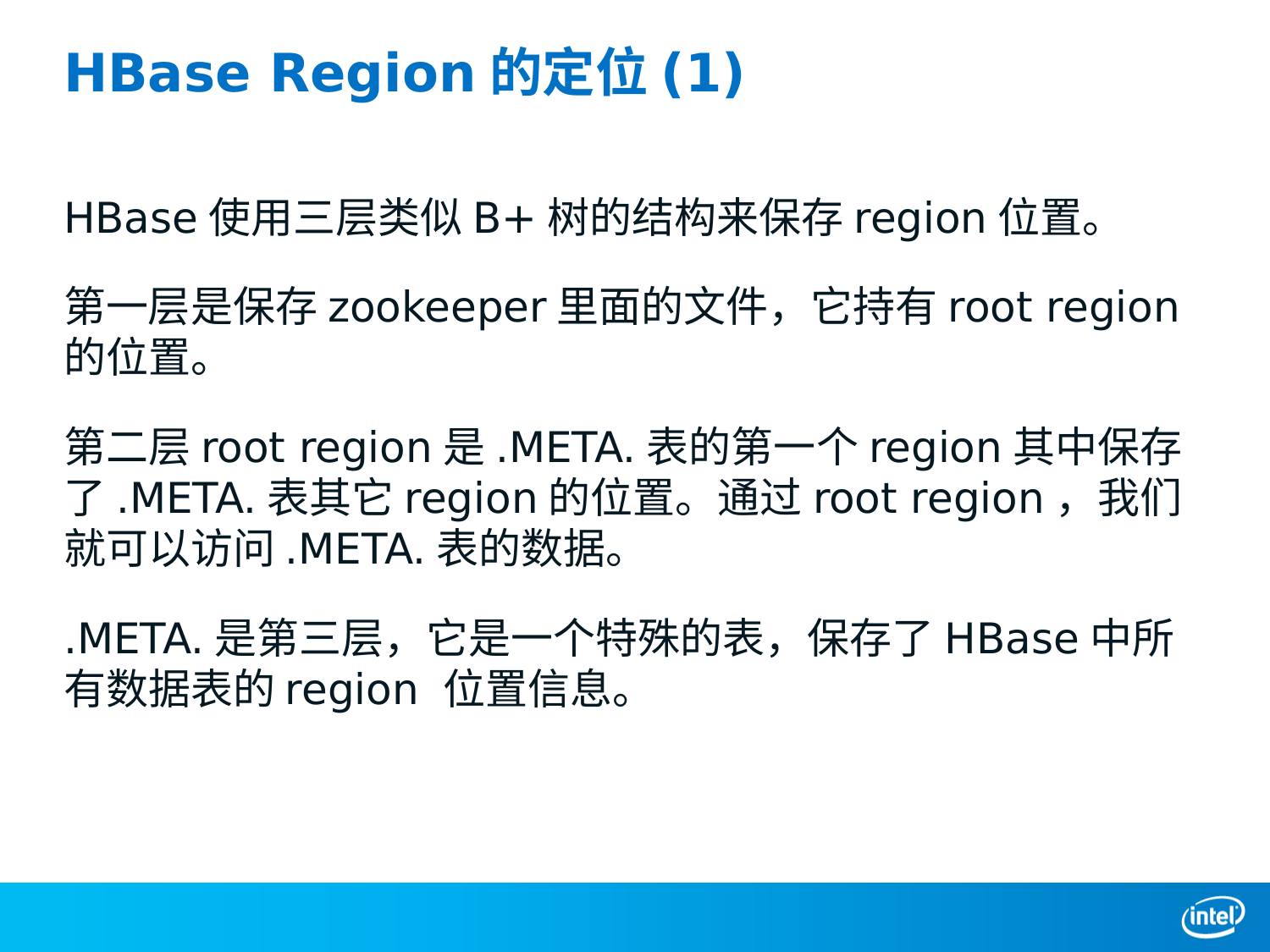

# HBase Region的定位(1)
HBase使用三层类似B+树的结构来保存region位置。
第一层是保存zookeeper里面的文件，它持有root region的位置。
第二层root region是.META.表的第一个region其中保存了.META.表其它region的位置。通过root region，我们就可以访问.META.表的数据。
.META.是第三层，它是一个特殊的表，保存了HBase中所有数据表的region 位置信息。